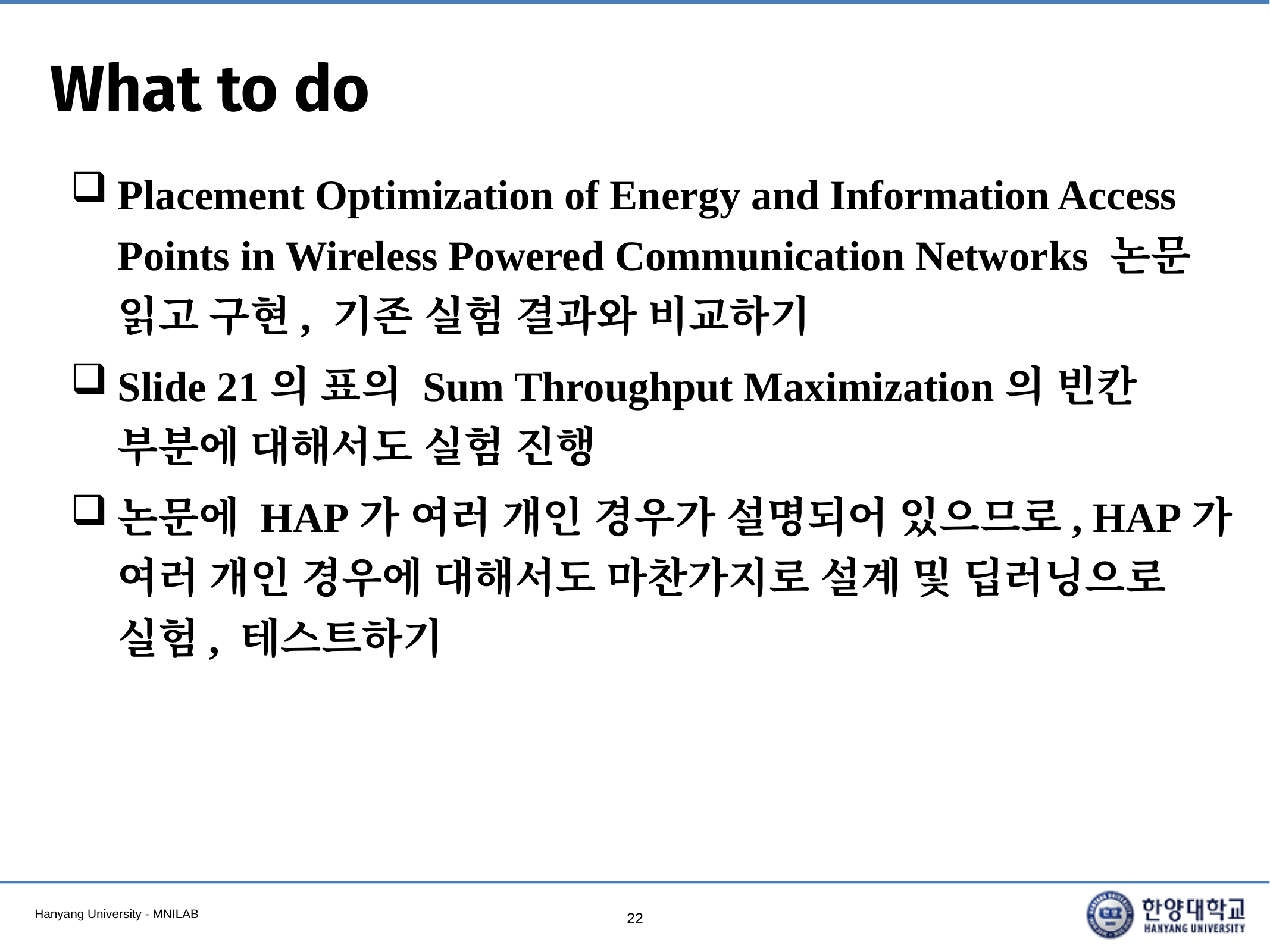

# What to do
Placement Optimization of Energy and Information Access Points in Wireless Powered Communication Networks 논문 읽고 구현, 기존 실험 결과와 비교하기
Slide 21의 표의 Sum Throughput Maximization의 빈칸 부분에 대해서도 실험 진행
논문에 HAP가 여러 개인 경우가 설명되어 있으므로, HAP가 여러 개인 경우에 대해서도 마찬가지로 설계 및 딥러닝으로 실험, 테스트하기
22